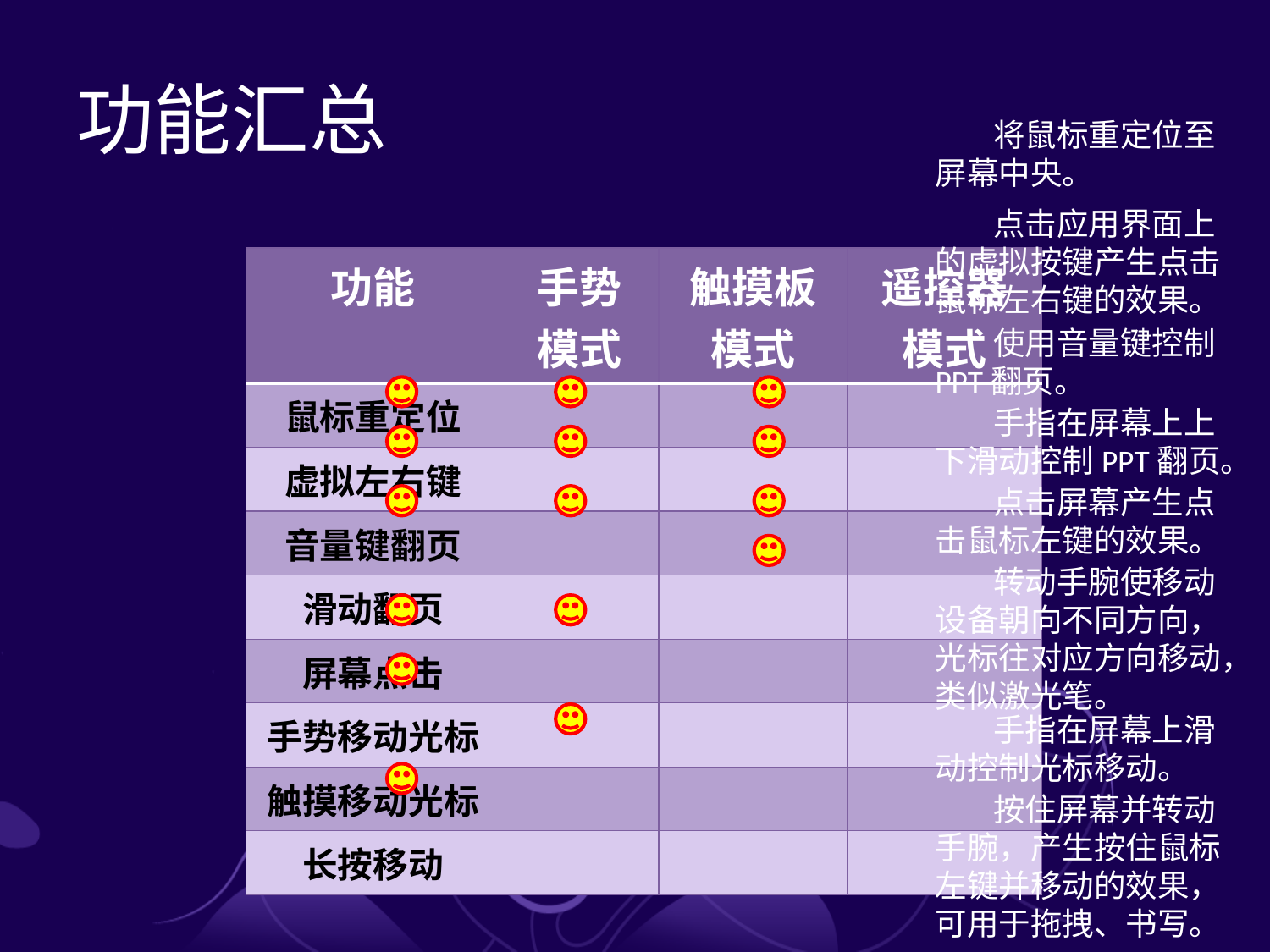

# 功能汇总
       将鼠标重定位至屏幕中央。
       点击应用界面上的虚拟按键产生点击鼠标左右键的效果。
| 功能 | 手势 模式 | 触摸板模式 | 遥控器模式 |
| --- | --- | --- | --- |
| 鼠标重定位 |  |  |  |
| 虚拟左右键 |  |  |  |
| 音量键翻页 |  |  |  |
| 滑动翻页 |  |  |  |
| 屏幕点击 |  |  |  |
| 手势移动光标 |  |  |  |
| 触摸移动光标 |  |  |  |
| 长按移动 |  |  |  |
       使用音量键控制PPT翻页。

       手指在屏幕上上下滑动控制PPT翻页。

       点击屏幕产生点击鼠标左键的效果。

       转动手腕使移动设备朝向不同方向，光标往对应方向移动，类似激光笔。

       手指在屏幕上滑动控制光标移动。

       按住屏幕并转动手腕，产生按住鼠标左键并移动的效果，可用于拖拽、书写。